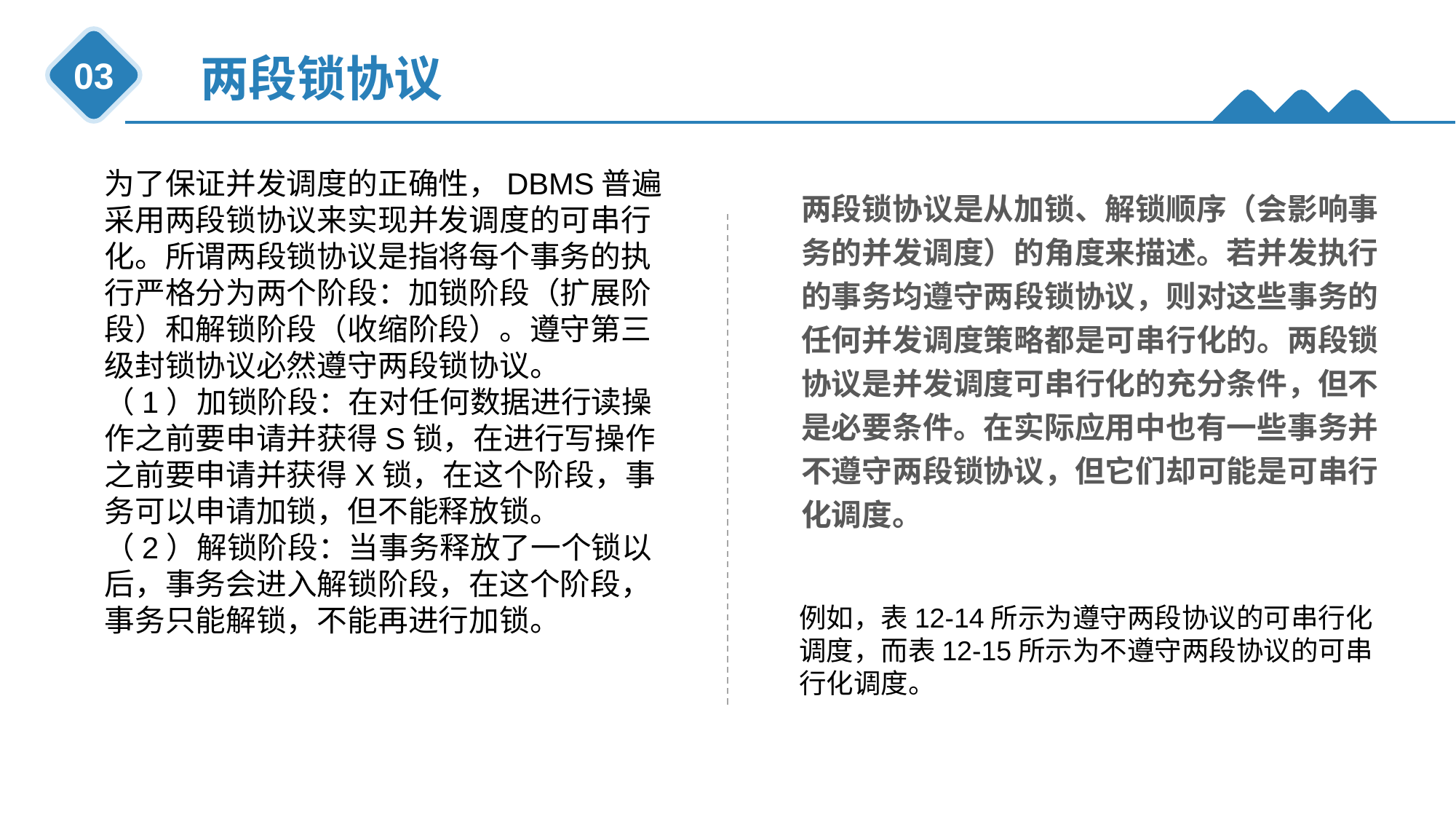

两段锁协议
03

为了保证并发调度的正确性，DBMS普遍采用两段锁协议来实现并发调度的可串行化。所谓两段锁协议是指将每个事务的执行严格分为两个阶段：加锁阶段（扩展阶段）和解锁阶段（收缩阶段）。遵守第三级封锁协议必然遵守两段锁协议。
（1）加锁阶段：在对任何数据进行读操作之前要申请并获得S锁，在进行写操作之前要申请并获得X锁，在这个阶段，事务可以申请加锁，但不能释放锁。
（2）解锁阶段：当事务释放了一个锁以后，事务会进入解锁阶段，在这个阶段，事务只能解锁，不能再进行加锁。
两段锁协议是从加锁、解锁顺序（会影响事务的并发调度）的角度来描述。若并发执行的事务均遵守两段锁协议，则对这些事务的任何并发调度策略都是可串行化的。两段锁协议是并发调度可串行化的充分条件，但不是必要条件。在实际应用中也有一些事务并不遵守两段锁协议，但它们却可能是可串行化调度。
例如，表12-14所示为遵守两段协议的可串行化调度，而表12-15所示为不遵守两段协议的可串行化调度。